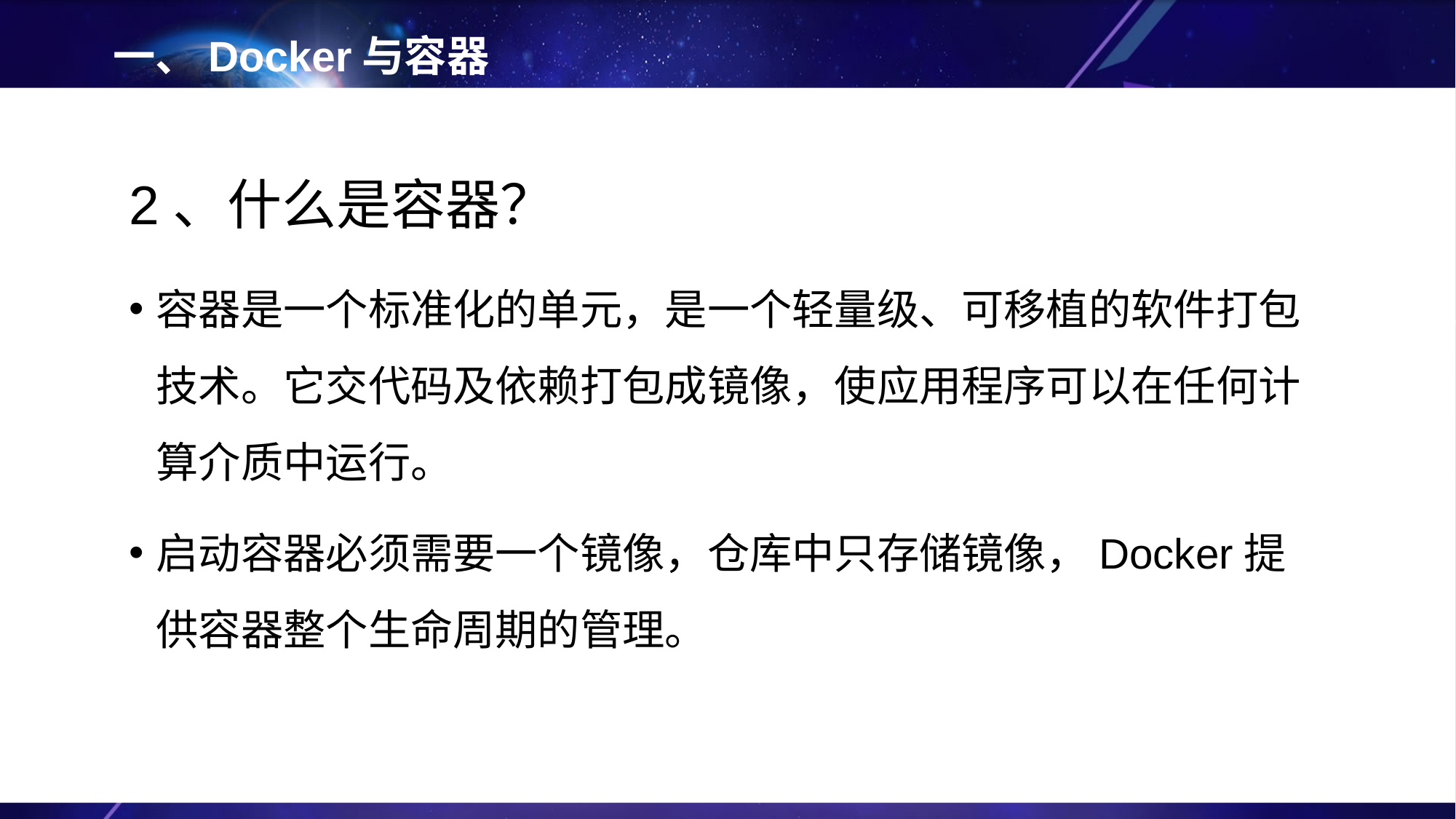

# 一、Docker与容器
2、什么是容器？
容器是一个标准化的单元，是一个轻量级、可移植的软件打包技术。它交代码及依赖打包成镜像，使应用程序可以在任何计算介质中运行。
启动容器必须需要一个镜像，仓库中只存储镜像，Docker提供容器整个生命周期的管理。